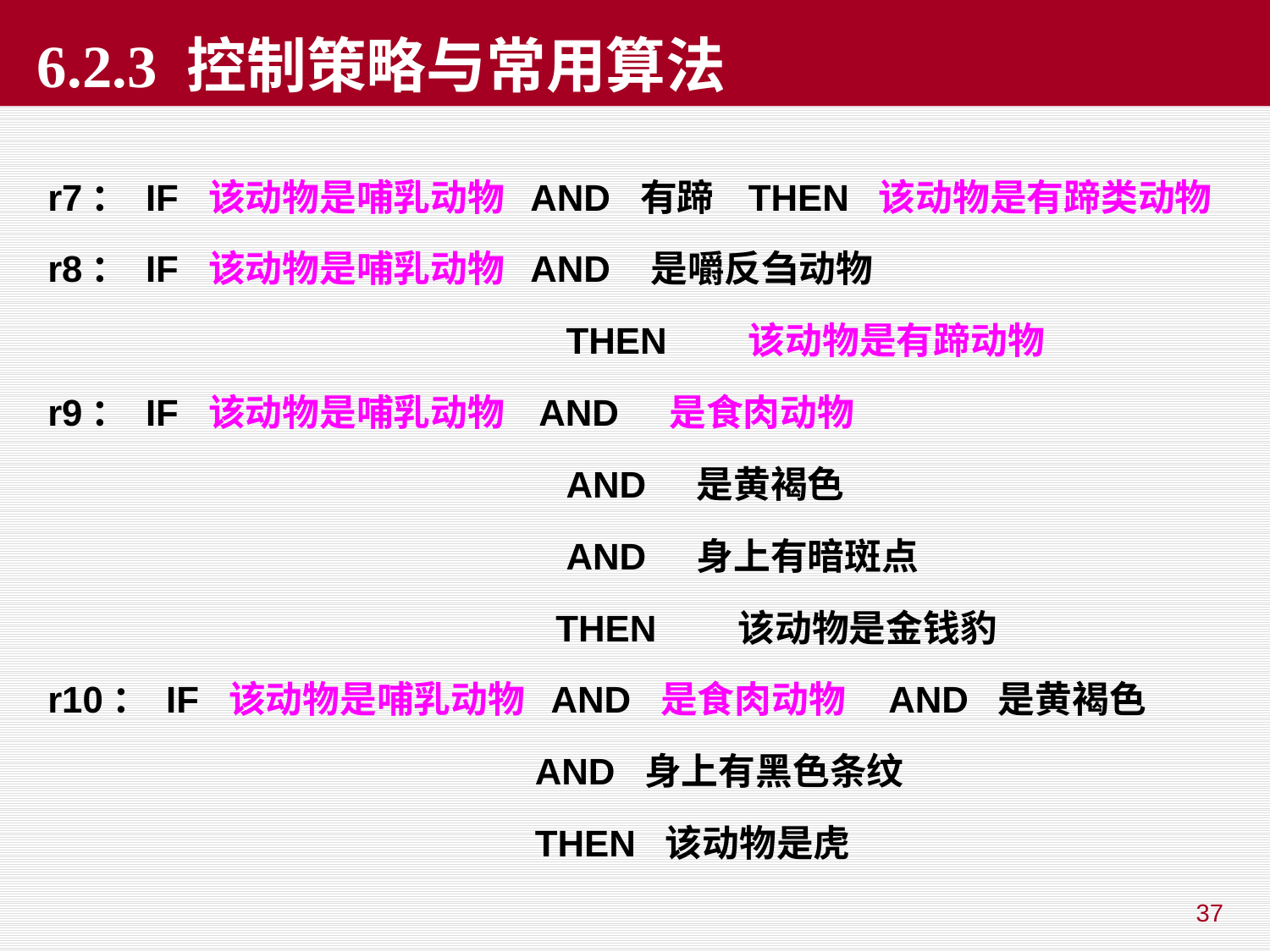

# 6.2.3 控制策略与常用算法
r7： IF  该动物是哺乳动物  AND  有蹄   THEN  该动物是有蹄类动物
r8： IF  该动物是哺乳动物  AND   是嚼反刍动物
                                                  THEN       该动物是有蹄动物
r9： IF  该动物是哺乳动物   AND    是食肉动物
                                                  AND    是黄褐色
                                                  AND    身上有暗斑点
                                                 THEN       该动物是金钱豹
r10： IF  该动物是哺乳动物  AND  是食肉动物    AND  是黄褐色
                                               AND  身上有黑色条纹
                                               THEN  该动物是虎

37